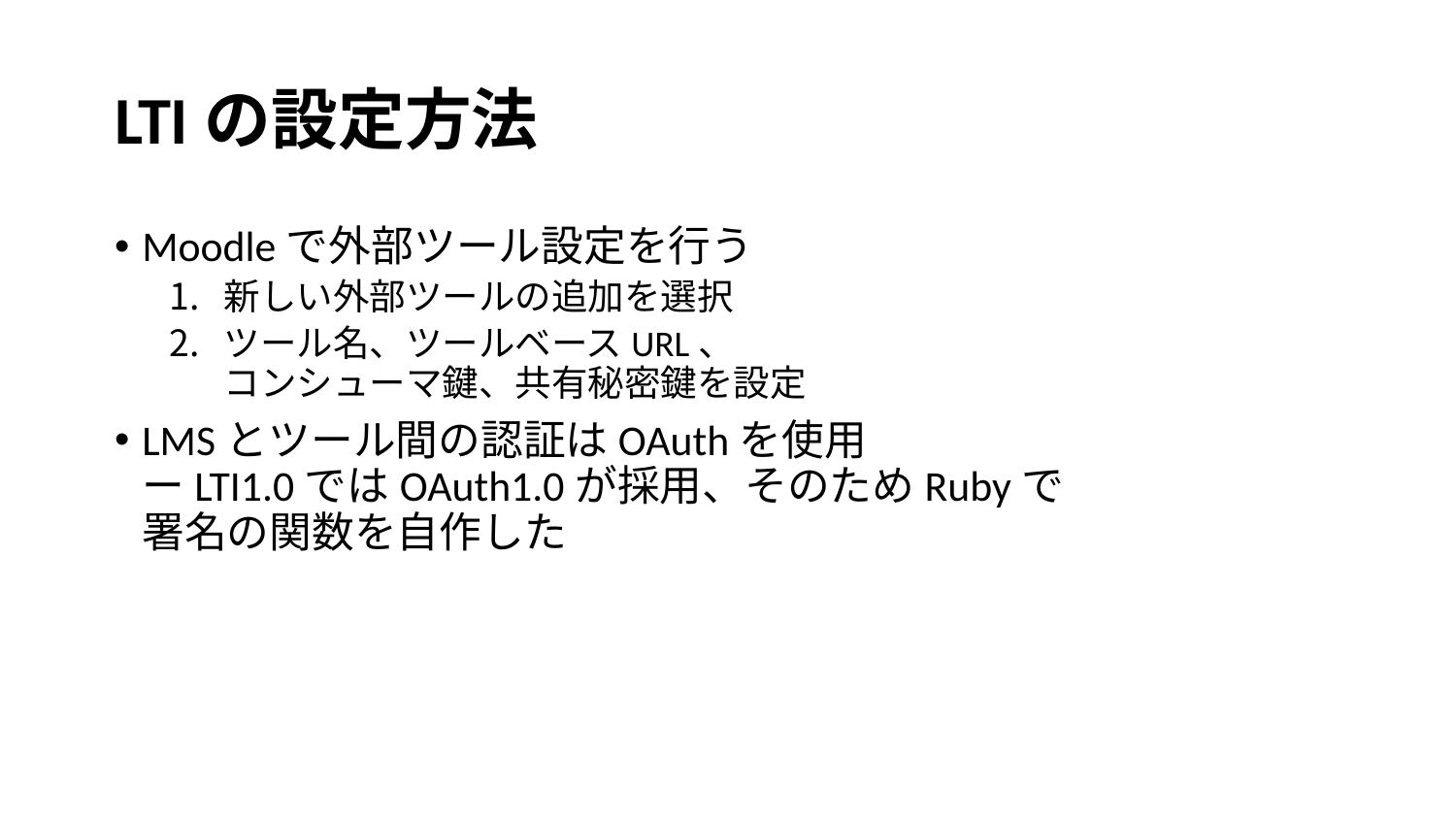

# LTIの設定方法
Moodleで外部ツール設定を行う
新しい外部ツールの追加を選択
ツール名、ツールベースURL、
コンシューマ鍵、共有秘密鍵を設定
LMSとツール間の認証はOAuthを使用
ーLTI1.0ではOAuth1.0が採用、そのためRubyで
署名の関数を自作した